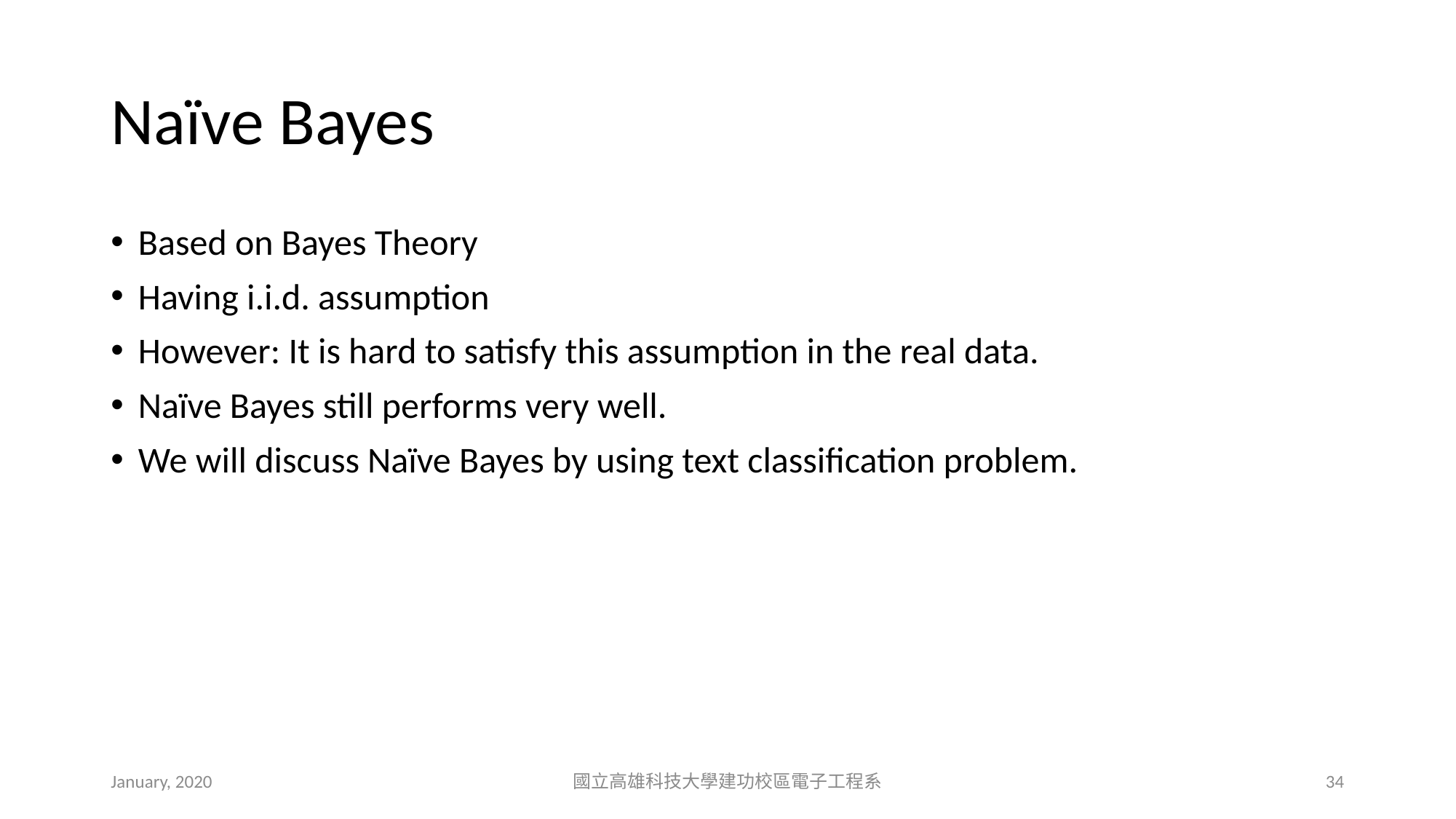

# Naïve Bayes
Based on Bayes Theory
Having i.i.d. assumption
However: It is hard to satisfy this assumption in the real data.
Naïve Bayes still performs very well.
We will discuss Naïve Bayes by using text classification problem.
January, 2020
國立高雄科技大學建功校區電子工程系
34